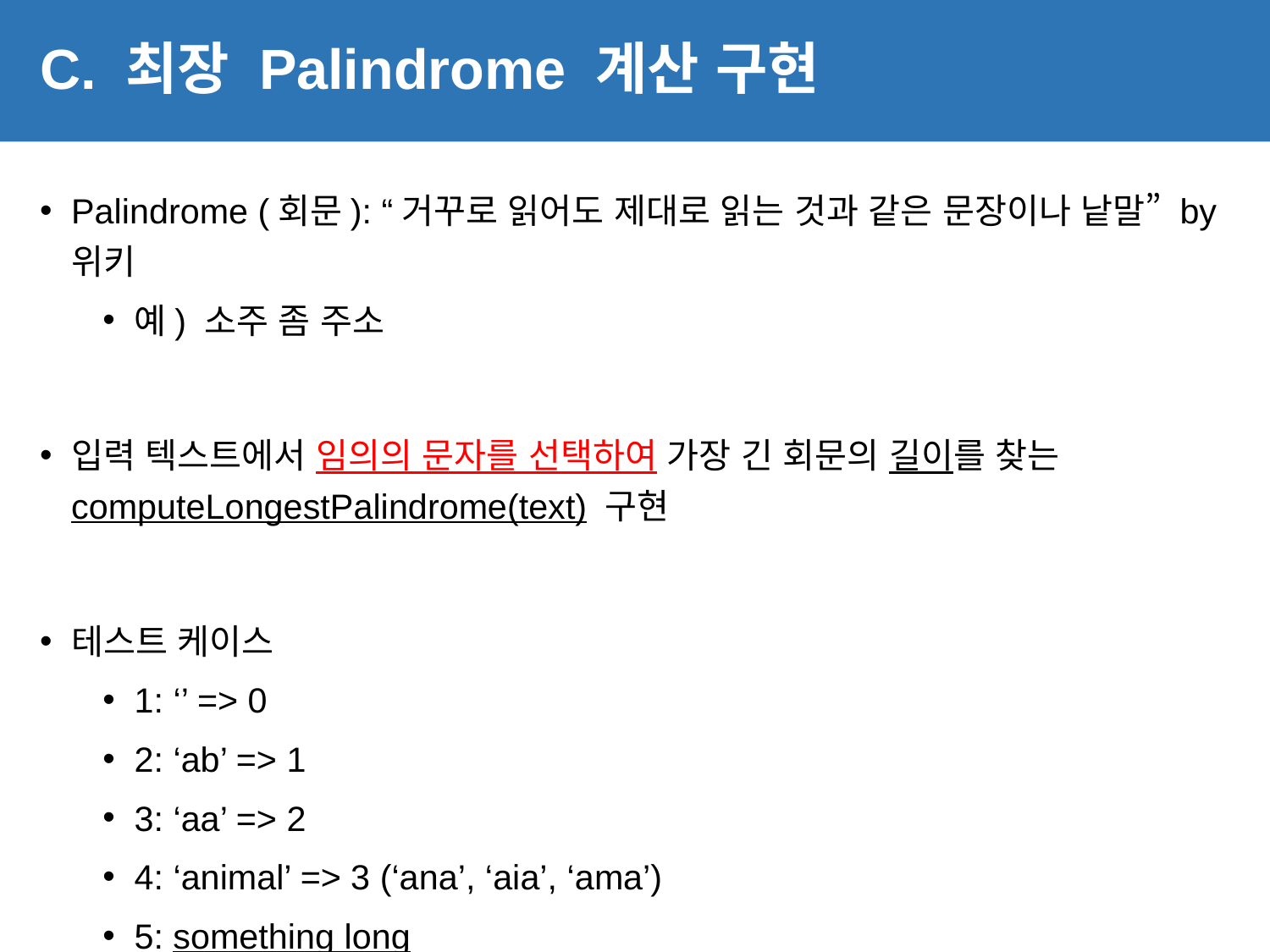

# C. 최장 Palindrome 계산 구현
15
Palindrome (회문): “거꾸로 읽어도 제대로 읽는 것과 같은 문장이나 낱말” by 위키
예) 소주 좀 주소

입력 텍스트에서 임의의 문자를 선택하여 가장 긴 회문의 길이를 찾는 computeLongestPalindrome(text) 구현

테스트 케이스
1: ‘’ => 0
2: ‘ab’ => 1
3: ‘aa’ => 2
4: ‘animal’ => 3 (‘ana’, ‘aia’, ‘ama’)
5: something long